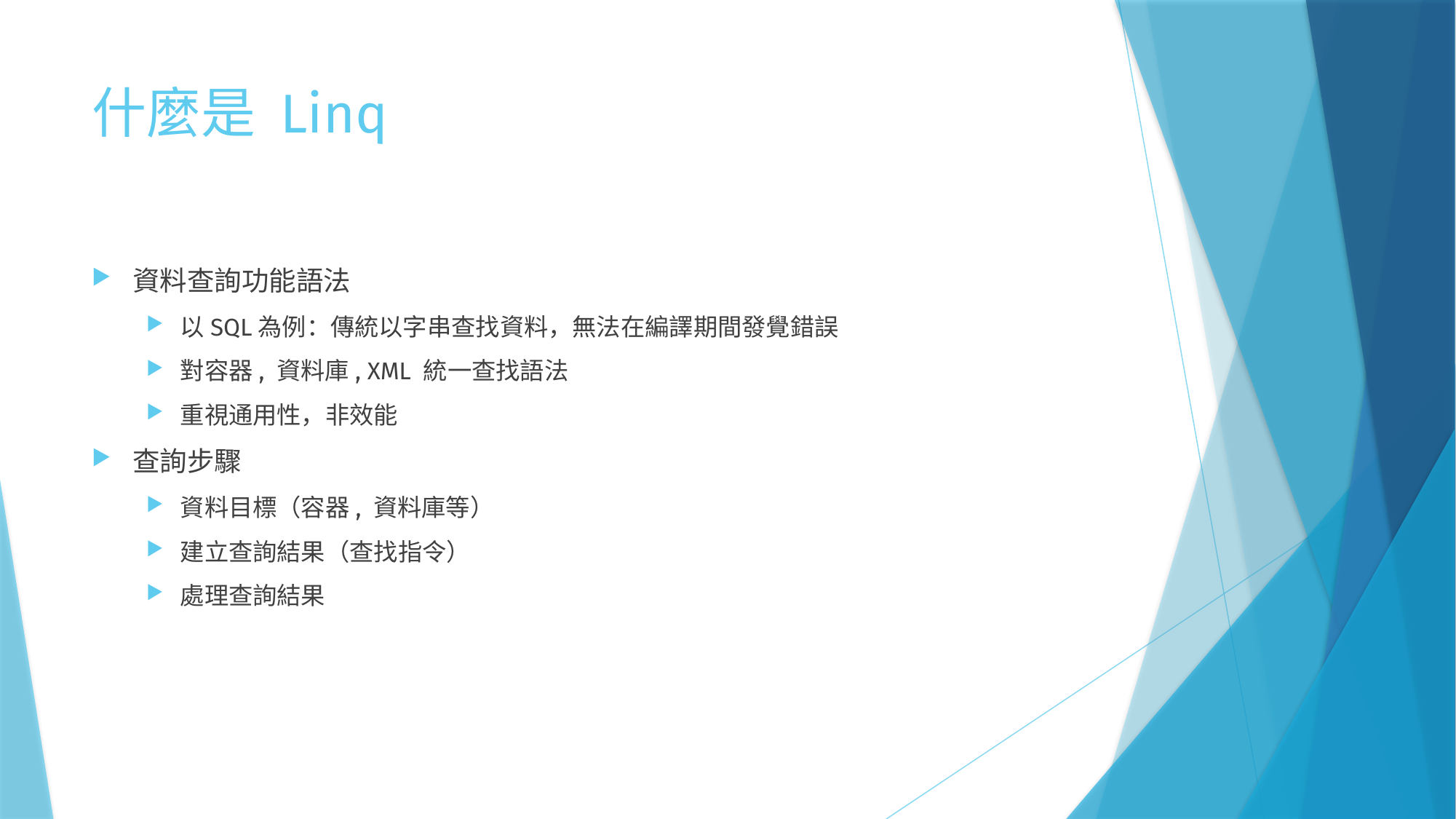

# 什麼是 Linq
資料查詢功能語法
以SQL為例：傳統以字串查找資料，無法在編譯期間發覺錯誤
對容器, 資料庫, XML 統一查找語法
重視通用性，非效能
查詢步驟
資料目標（容器, 資料庫等）
建立查詢結果（查找指令）
處理查詢結果